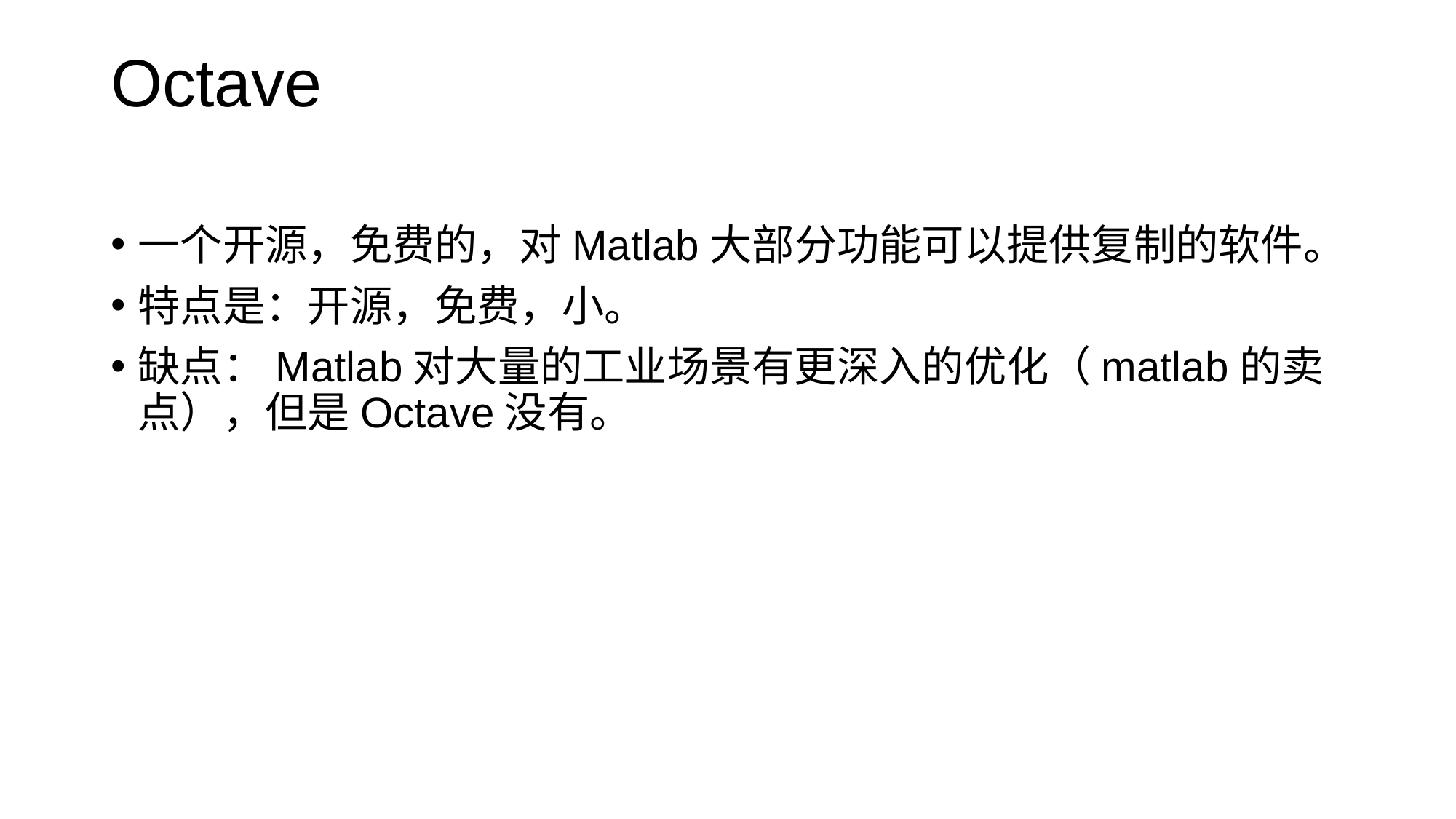

# Octave
一个开源，免费的，对Matlab大部分功能可以提供复制的软件。
特点是：开源，免费，小。
缺点：Matlab对大量的工业场景有更深入的优化（matlab的卖点），但是Octave没有。